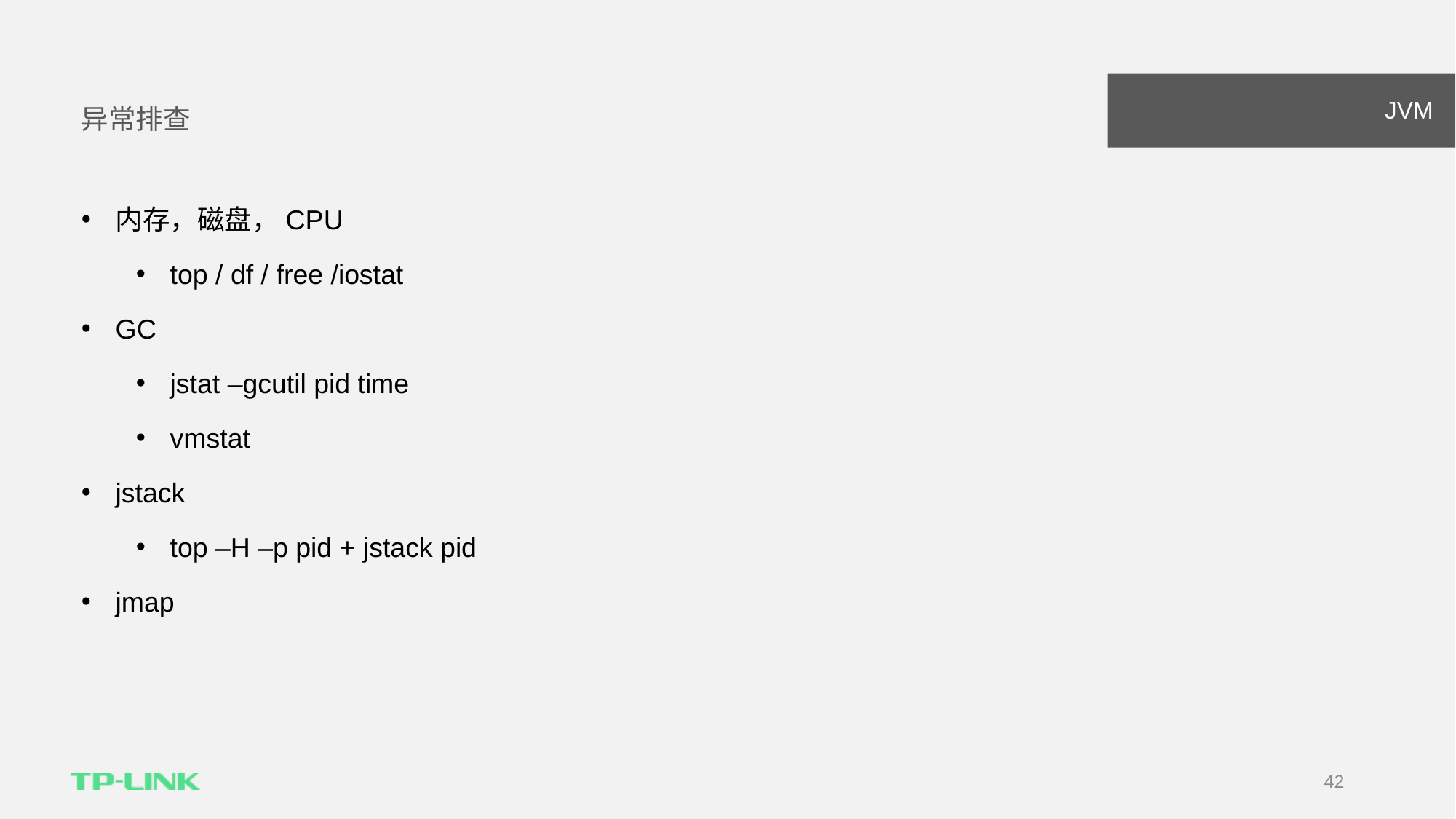

JVM
# 异常排查
内存，磁盘，CPU
top / df / free /iostat
GC
jstat –gcutil pid time
vmstat
jstack
top –H –p pid + jstack pid
jmap

42